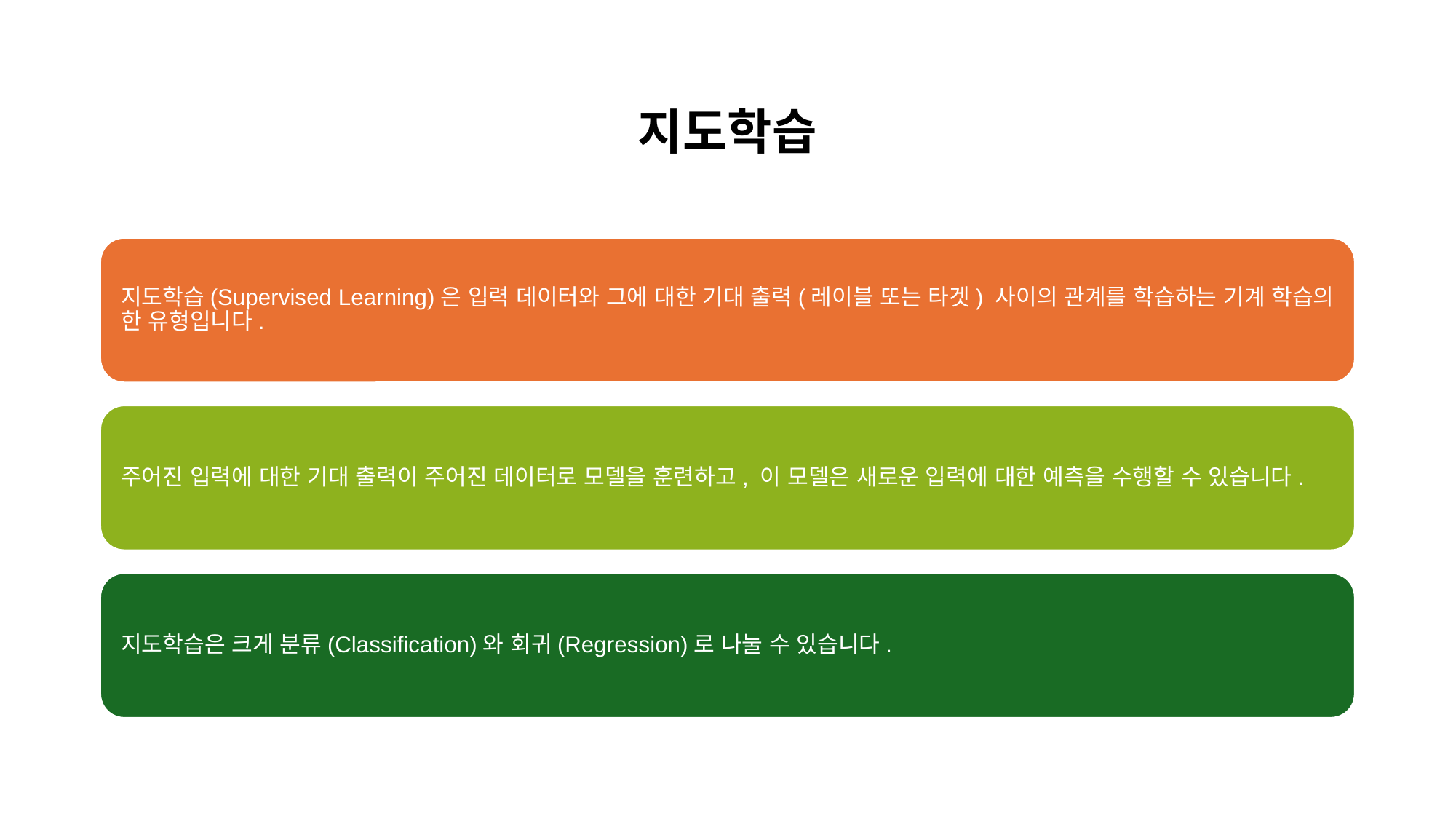

# 지도학습
지도학습(Supervised Learning)은 입력 데이터와 그에 대한 기대 출력(레이블 또는 타겟) 사이의 관계를 학습하는 기계 학습의 한 유형입니다.
주어진 입력에 대한 기대 출력이 주어진 데이터로 모델을 훈련하고, 이 모델은 새로운 입력에 대한 예측을 수행할 수 있습니다.
지도학습은 크게 분류(Classification)와 회귀(Regression)로 나눌 수 있습니다.